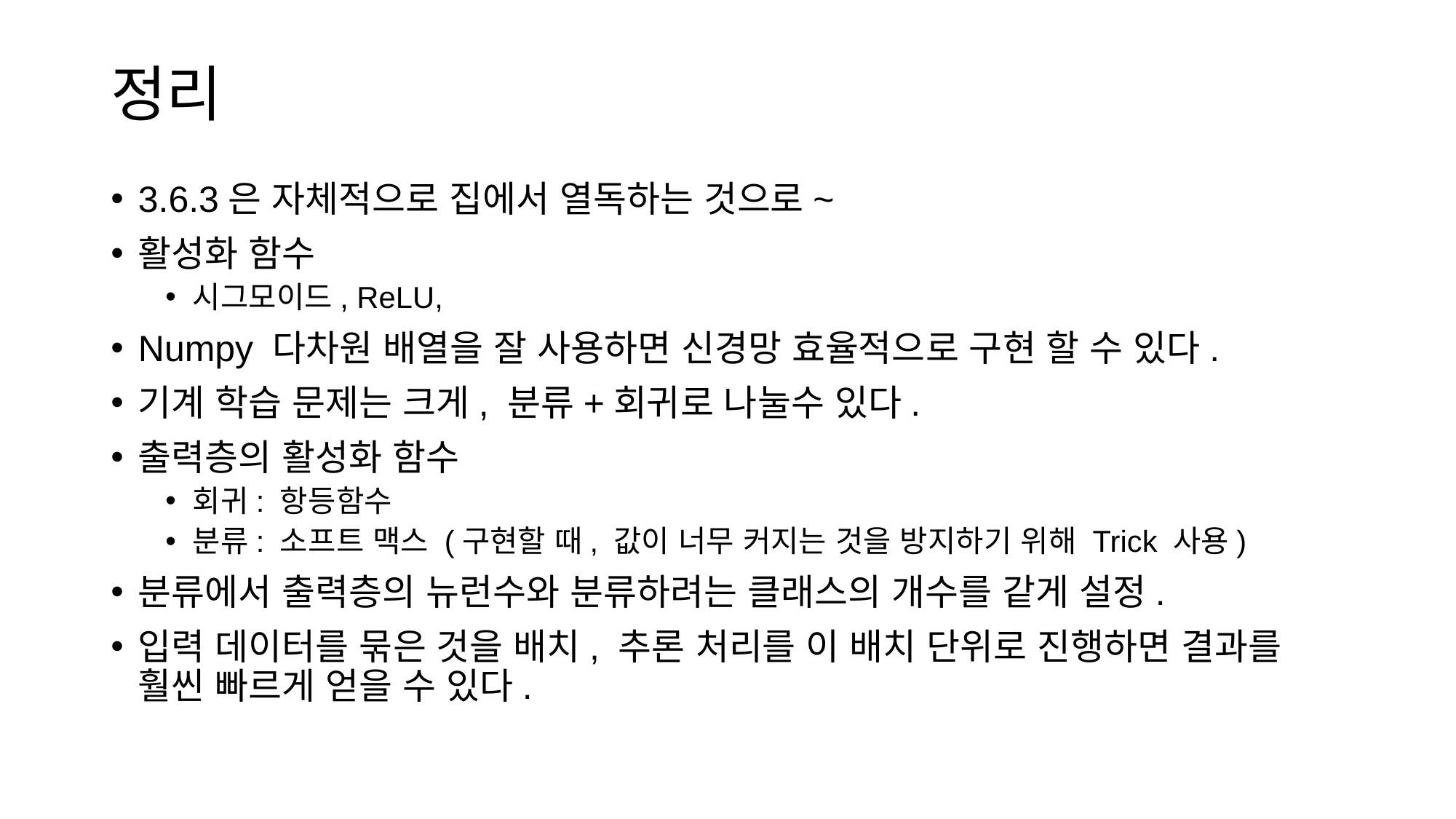

# 정리
3.6.3은 자체적으로 집에서 열독하는 것으로~
활성화 함수
시그모이드, ReLU,
Numpy 다차원 배열을 잘 사용하면 신경망 효율적으로 구현 할 수 있다.
기계 학습 문제는 크게, 분류+회귀로 나눌수 있다.
출력층의 활성화 함수
회귀: 항등함수
분류: 소프트 맥스 (구현할 때, 값이 너무 커지는 것을 방지하기 위해 Trick 사용)
분류에서 출력층의 뉴런수와 분류하려는 클래스의 개수를 같게 설정.
입력 데이터를 묶은 것을 배치, 추론 처리를 이 배치 단위로 진행하면 결과를 훨씬 빠르게 얻을 수 있다.